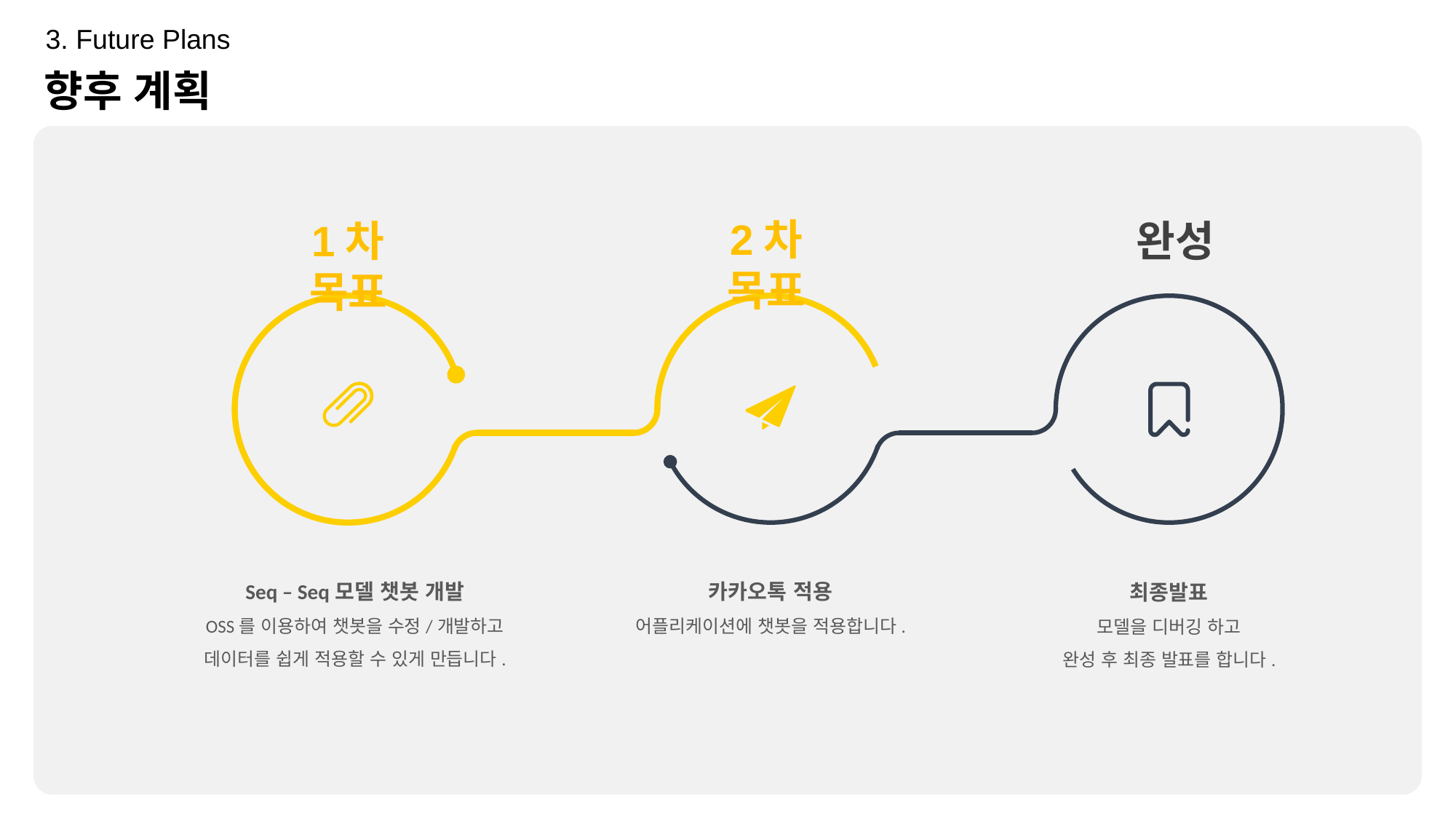

3. Future Plans
향후 계획

2차 목표
1차 목표
완성

Seq – Seq모델 챗봇 개발
OSS를 이용하여 챗봇을 수정/개발하고
데이터를 쉽게 적용할 수 있게 만듭니다.
카카오톡 적용
어플리케이션에 챗봇을 적용합니다.
최종발표
모델을 디버깅 하고
완성 후 최종 발표를 합니다.